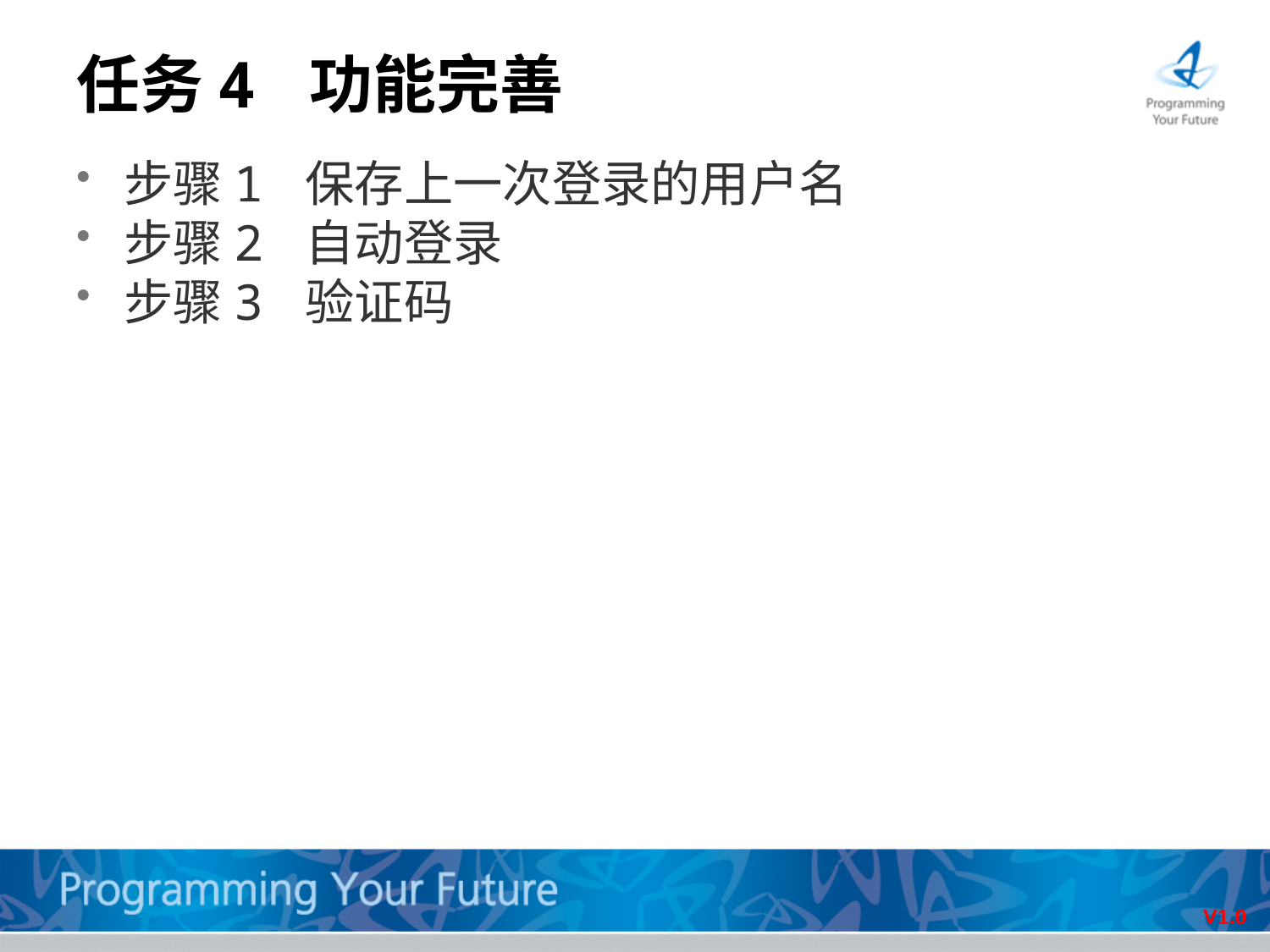

# 任务4 功能完善
步骤1 保存上一次登录的用户名
步骤2 自动登录
步骤3 验证码